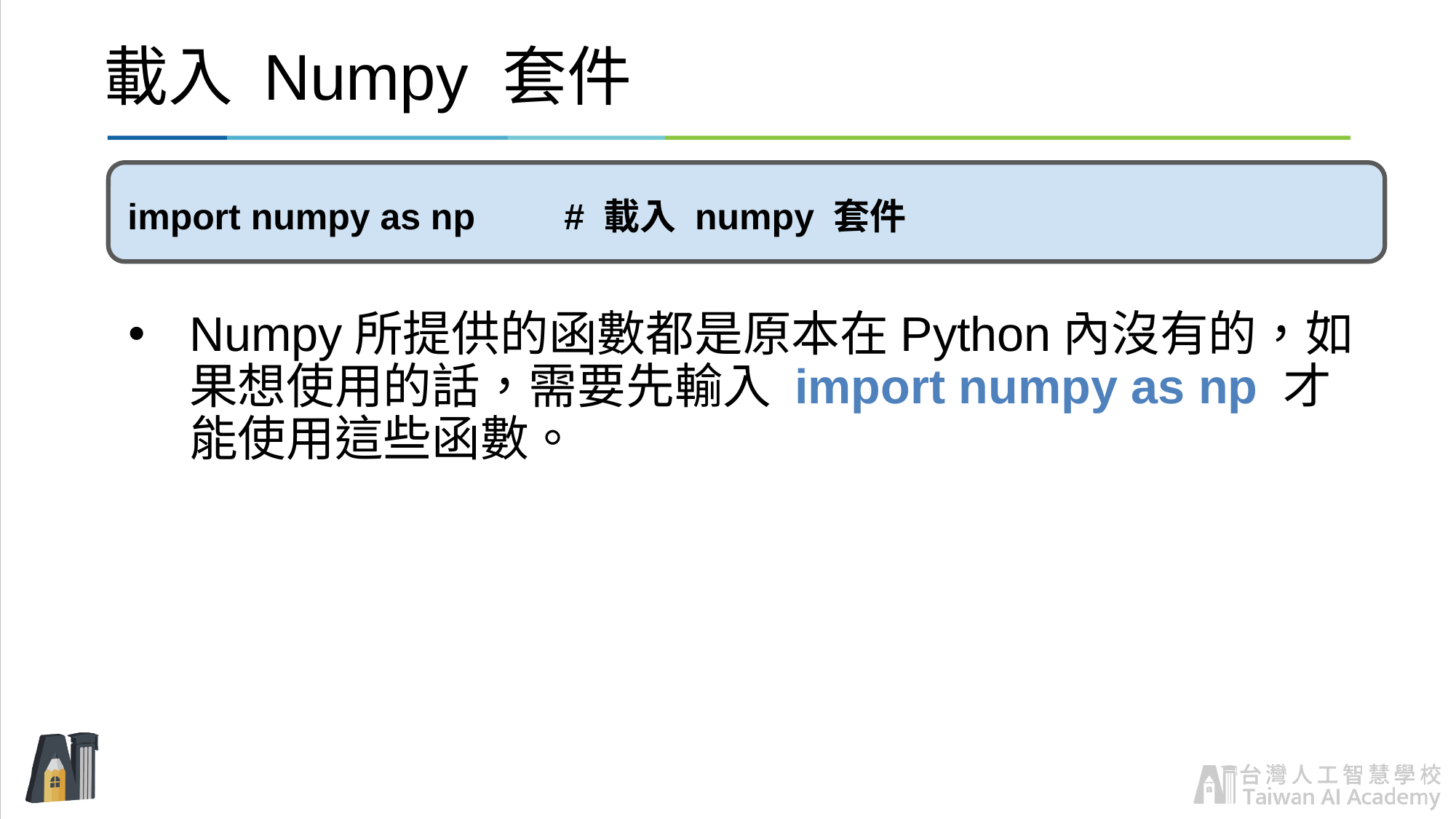

# 載入 Numpy 套件

Numpy所提供的函數都是原本在Python內沒有的，如果想使用的話，需要先輸入 import numpy as np 才能使用這些函數。
import numpy as np	# 載入 numpy 套件